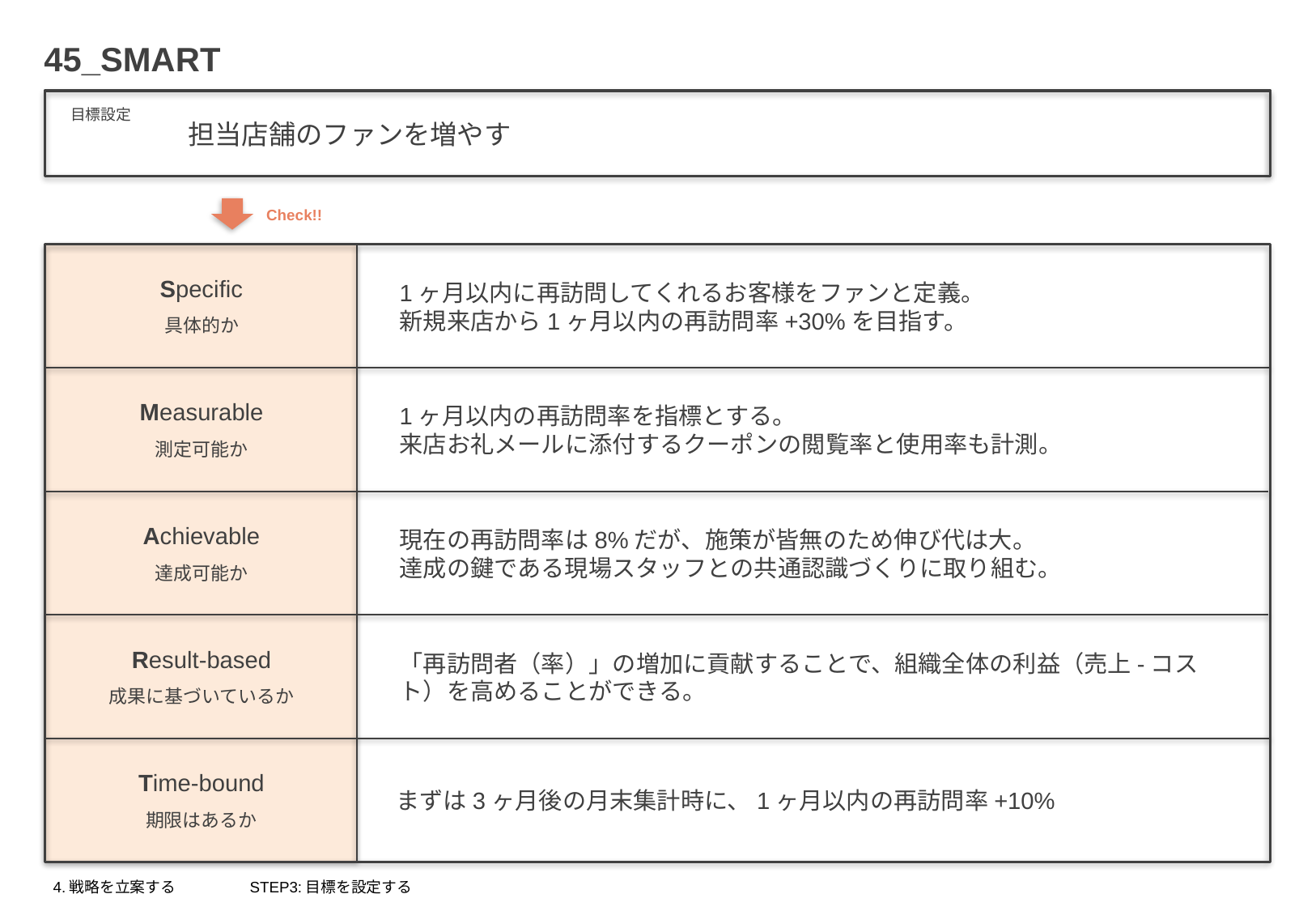

45_SMART

目標設定
担当店舗のファンを増やす

Check!!

Specific
1ヶ月以内に再訪問してくれるお客様をファンと定義。
新規来店から1ヶ月以内の再訪問率+30%を目指す。
具体的か
Measurable
1ヶ月以内の再訪問率を指標とする。
来店お礼メールに添付するクーポンの閲覧率と使用率も計測。
測定可能か
Achievable
現在の再訪問率は8%だが、施策が皆無のため伸び代は大。
達成の鍵である現場スタッフとの共通認識づくりに取り組む。
達成可能か
Result-based
「再訪問者（率）」の増加に貢献することで、組織全体の利益（売上-コスト）を高めることができる。
成果に基づいているか
Time-bound
まずは3ヶ月後の月末集計時に、1ヶ月以内の再訪問率+10%
期限はあるか
4.戦略を立案する
STEP3:目標を設定する